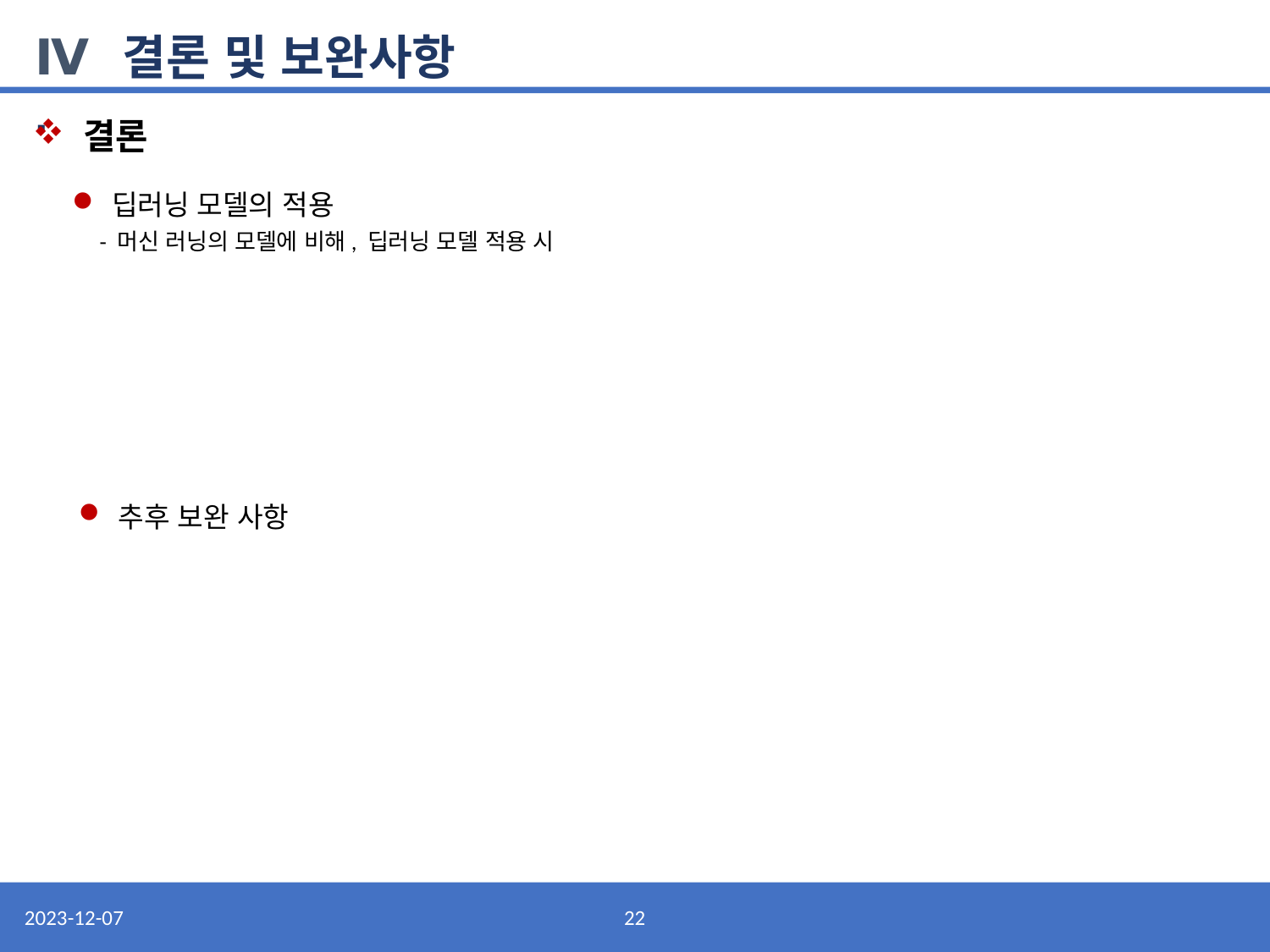

Ⅳ.
결론 및 보완사항
 결론
딥러닝 모델의 적용
- 머신 러닝의 모델에 비해, 딥러닝 모델 적용 시
추후 보완 사항
2023-12-07
22